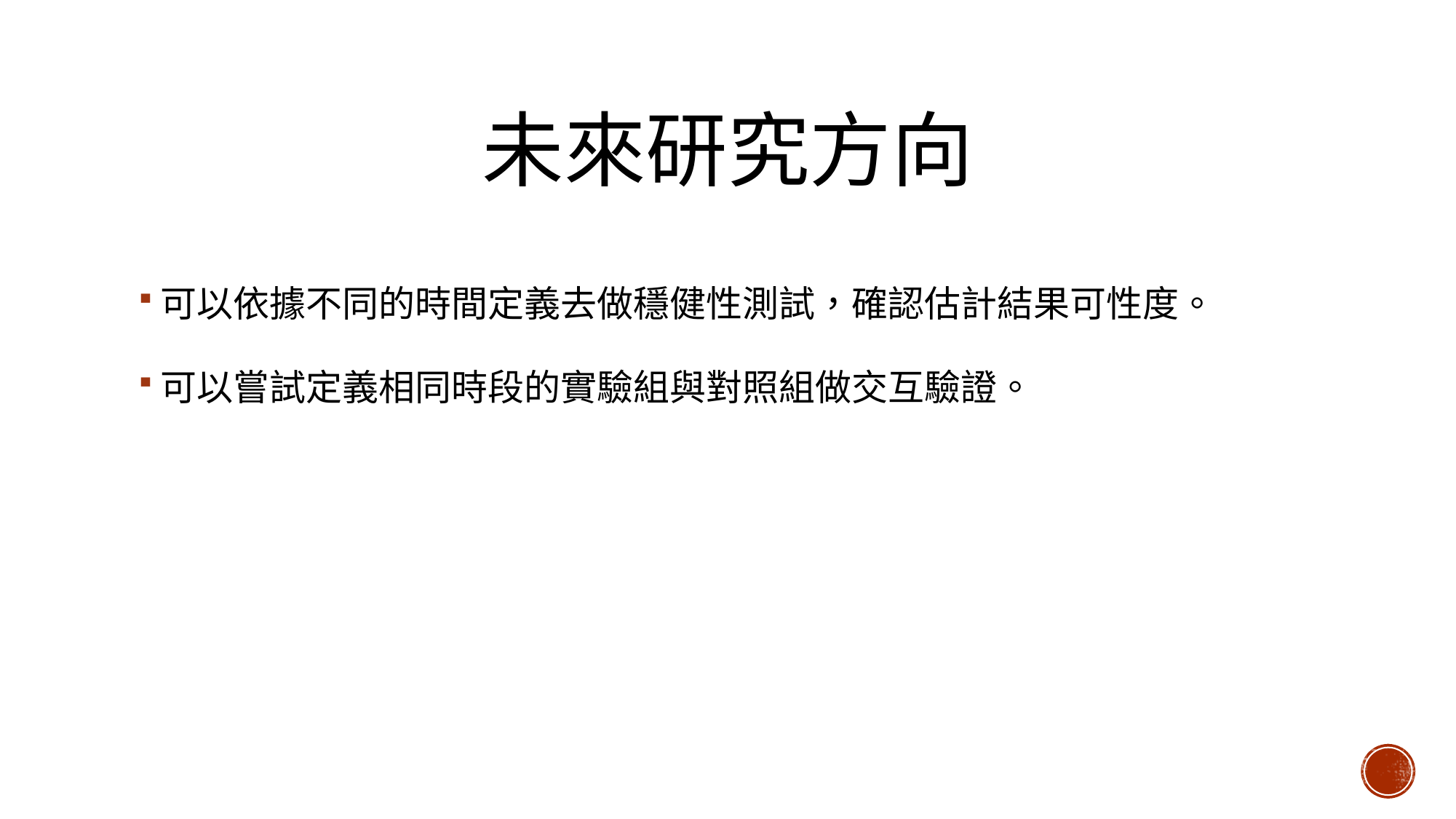

# 未來研究方向
可以依據不同的時間定義去做穩健性測試，確認估計結果可性度。
可以嘗試定義相同時段的實驗組與對照組做交互驗證。